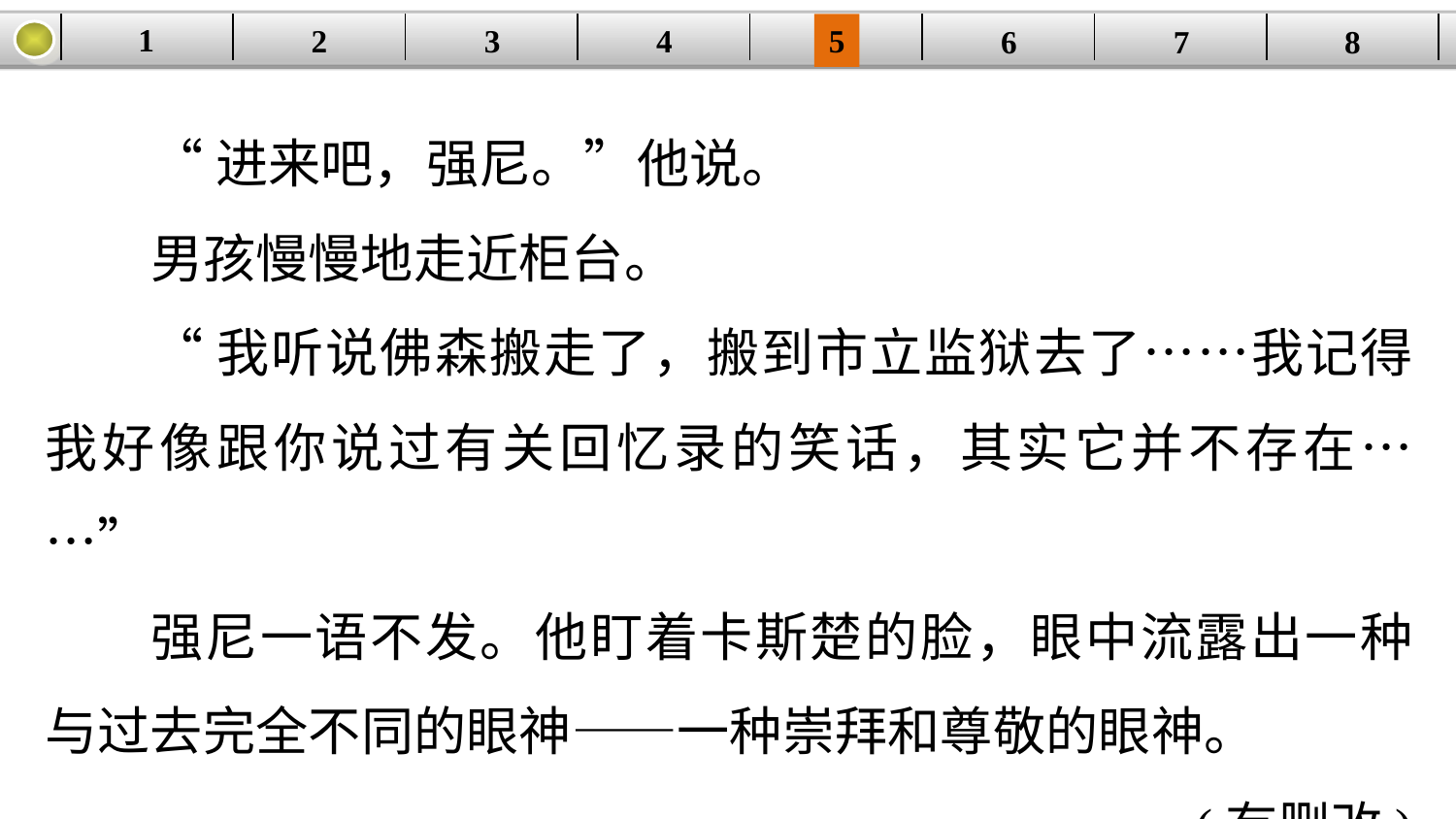

1
2
3
4
|  |  |  |  |  |  |  |  |
| --- | --- | --- | --- | --- | --- | --- | --- |
5
6
7
8

“进来吧，强尼。”他说。
男孩慢慢地走近柜台。
“我听说佛森搬走了，搬到市立监狱去了……我记得我好像跟你说过有关回忆录的笑话，其实它并不存在……”
强尼一语不发。他盯着卡斯楚的脸，眼中流露出一种与过去完全不同的眼神——一种崇拜和尊敬的眼神。
(有删改)